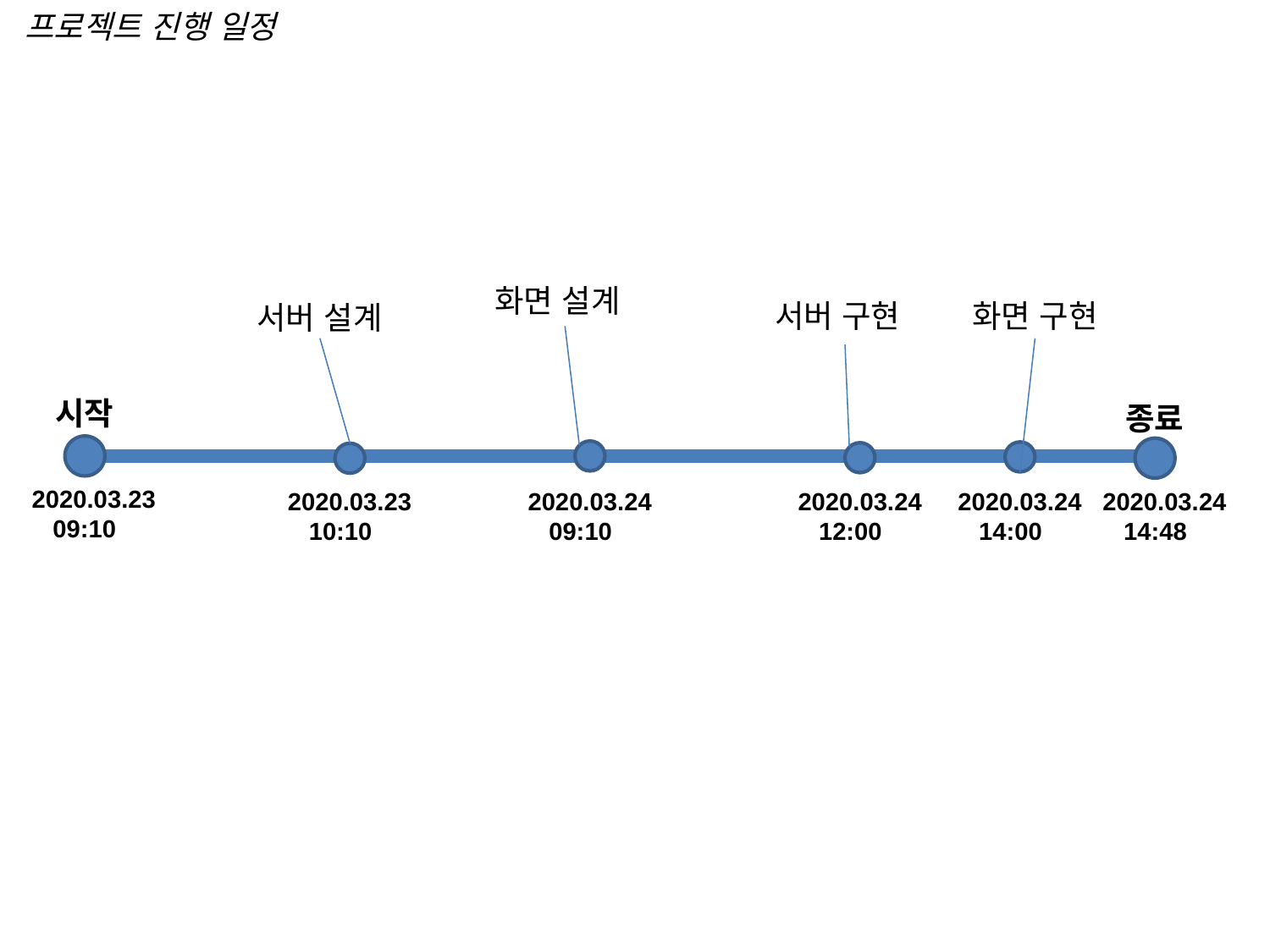

프로젝트 진행 일정
화면 설계
서버 구현
화면 구현
서버 설계
시작
종료

2020.03.23
   09:10
2020.03.23
   10:10
2020.03.24
   09:10
2020.03.24
   12:00
2020.03.24
   14:00
2020.03.24
   14:48